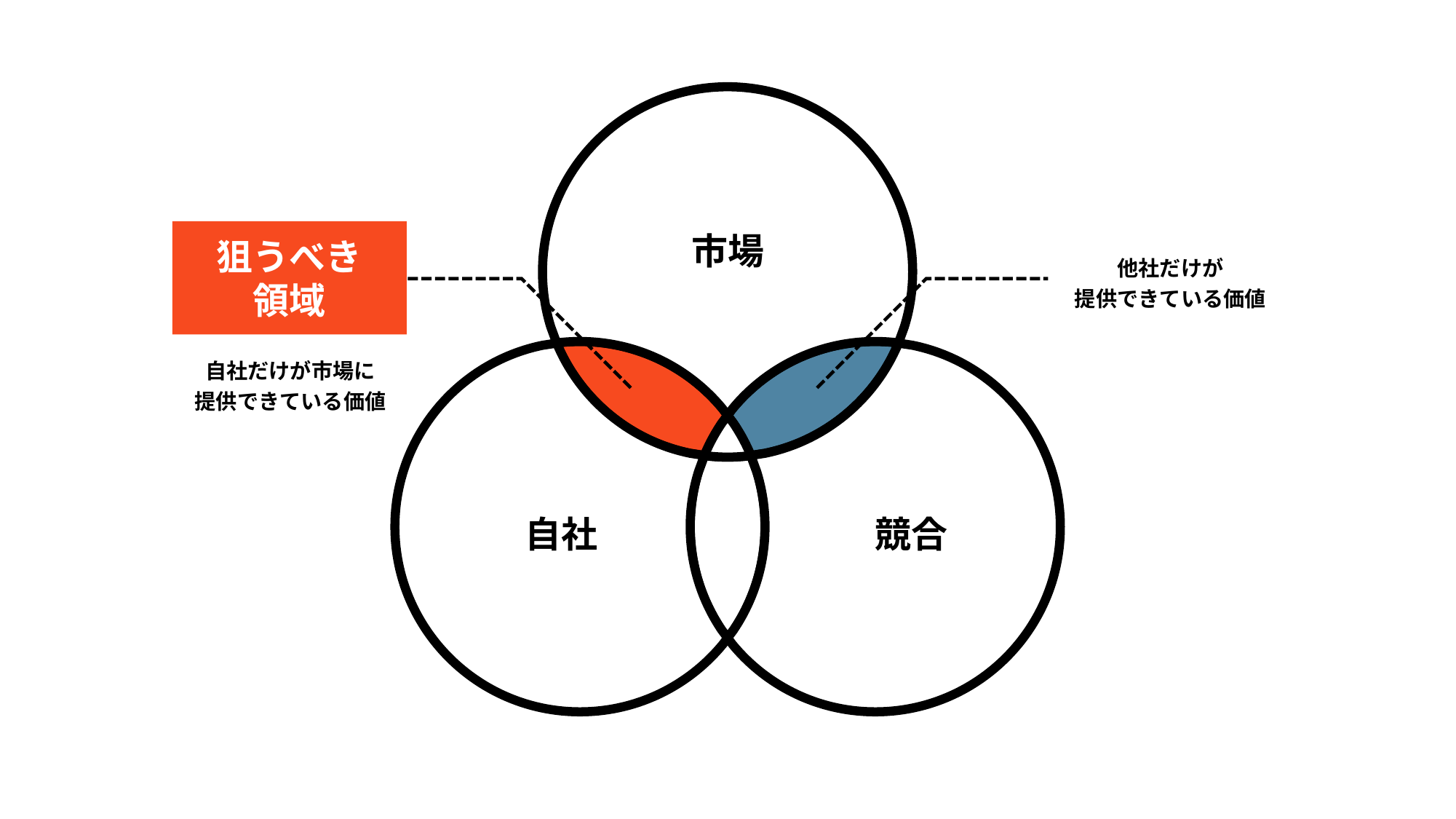

狙うべき
領域
市場
他社だけが
提供できている価値

自社だけが市場に
提供できている価値

自社
競合